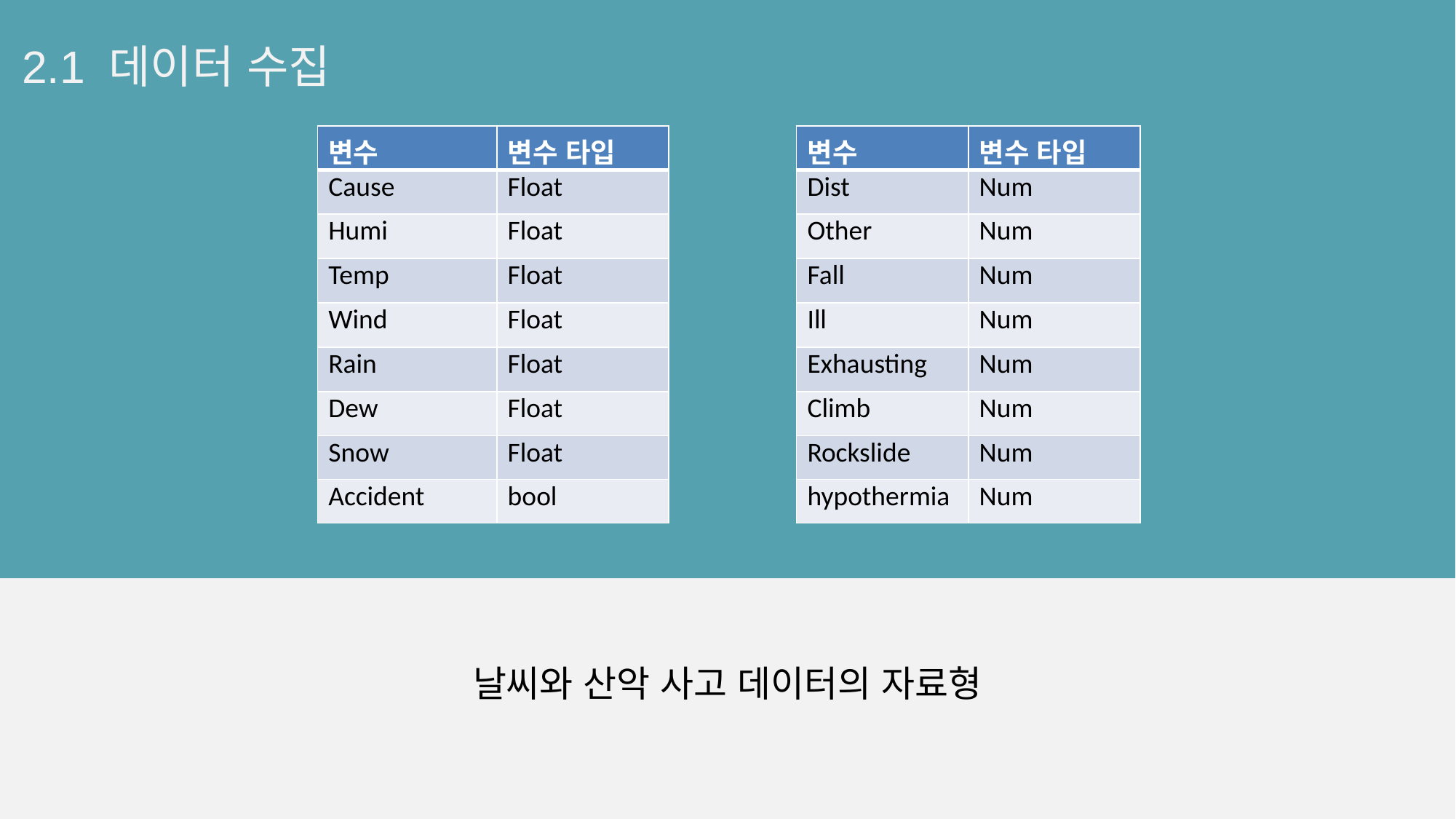

2.1 데이터 수집
| 변수 | 변수 타입 |
| --- | --- |
| Cause | Float |
| Humi | Float |
| Temp | Float |
| Wind | Float |
| Rain | Float |
| Dew | Float |
| Snow | Float |
| Accident | bool |
| 변수 | 변수 타입 |
| --- | --- |
| Dist | Num |
| Other | Num |
| Fall | Num |
| Ill | Num |
| Exhausting | Num |
| Climb | Num |
| Rockslide | Num |
| hypothermia | Num |
날씨와 산악 사고 데이터의 자료형